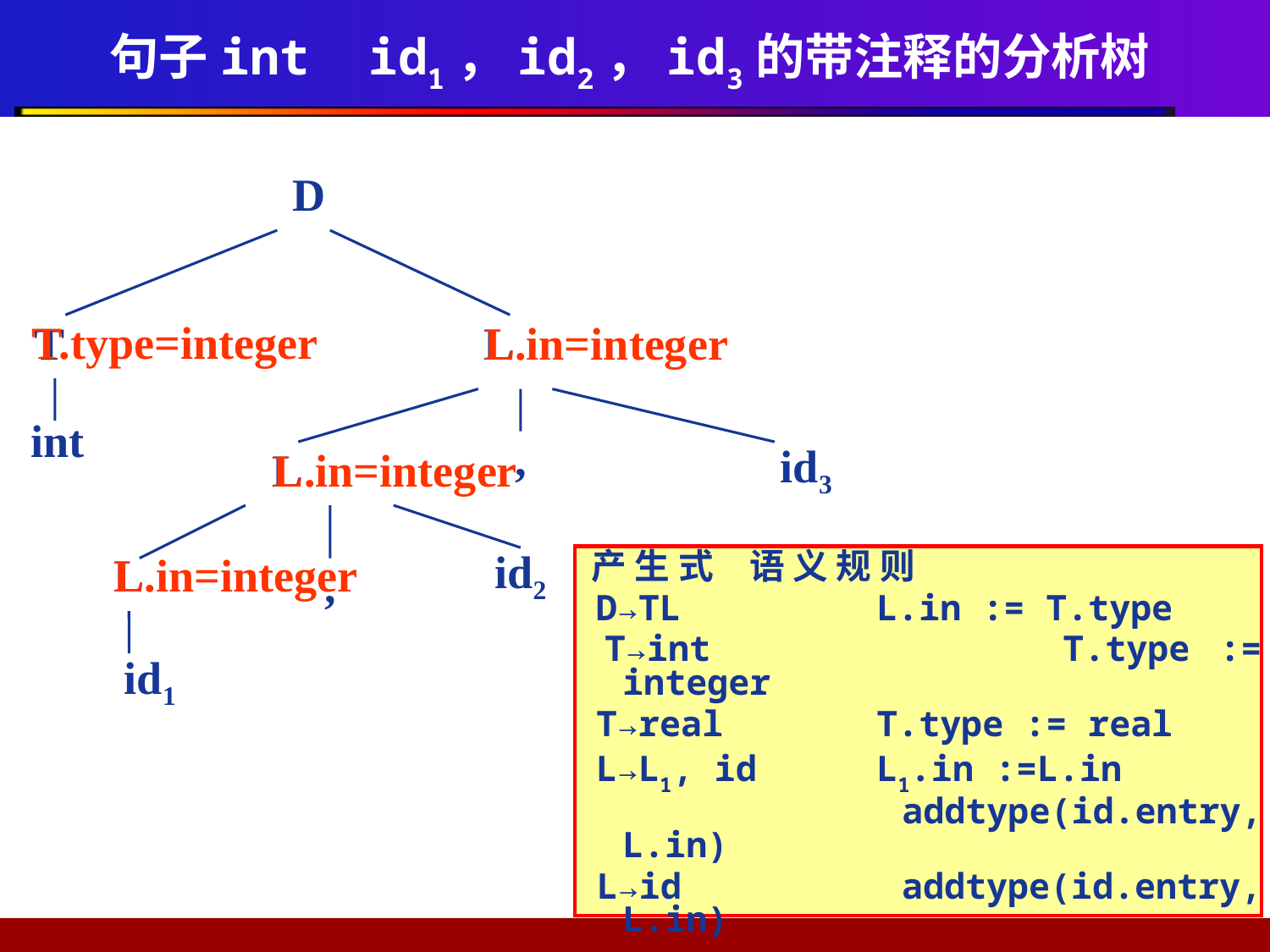

# 句子int  id1，id2，id3的带注释的分析树
D

T.type=integer
T
L
L.in=integer

int
,
L
L.in=integer
id3

L
L.in=integer
id2
 产 生 式 	语 义 规 则
 D→TL      	L.in := T.type
 T→int	      	T.type := integer
 T→real    	T.type := real
 L→L1, id  	L1.in :=L.in
              addtype(id.entry, L.in)
 L→id 	       addtype(id.entry, L.in)
,

id1
22